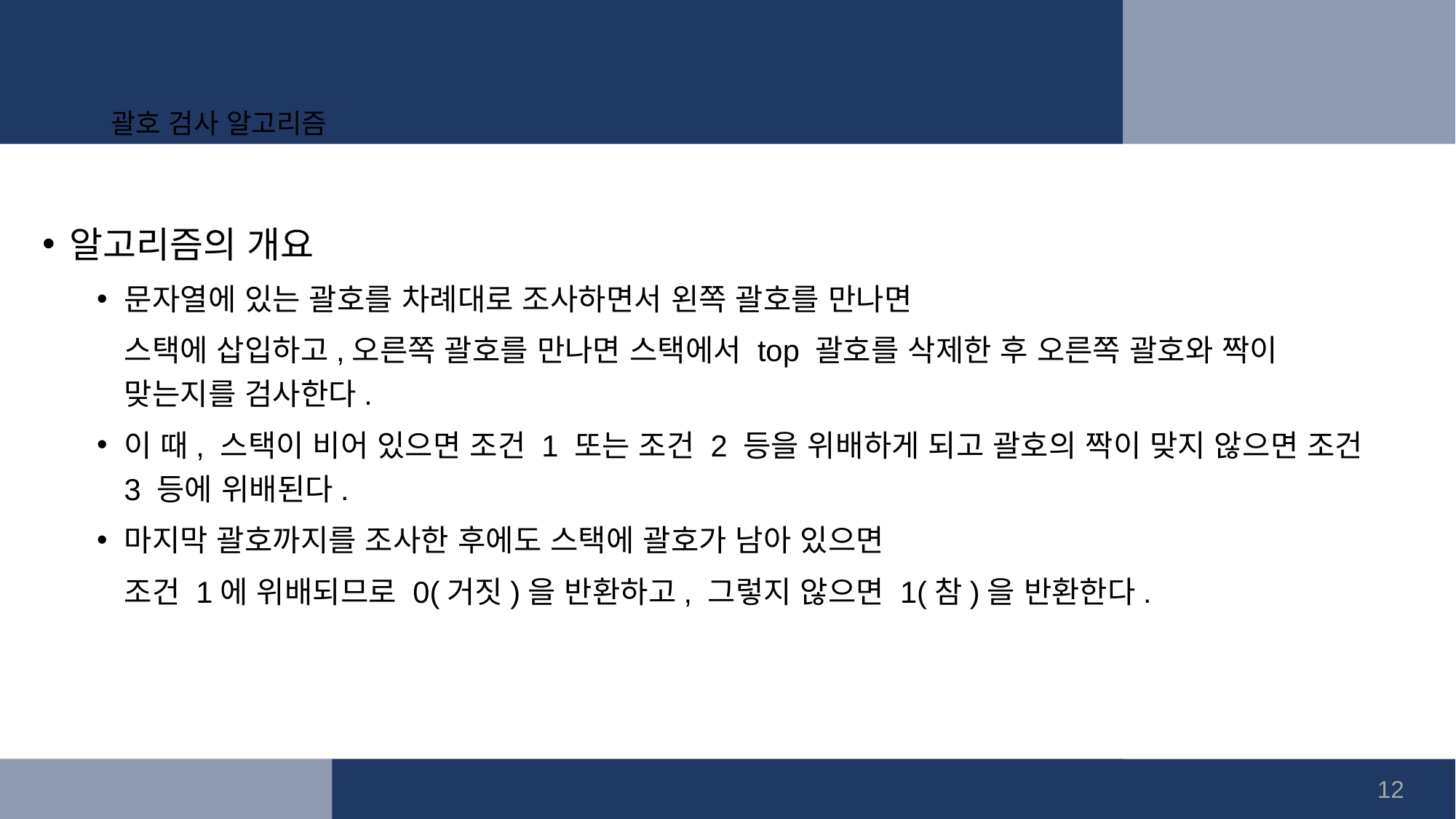

# 괄호 검사 알고리즘
알고리즘의 개요
문자열에 있는 괄호를 차례대로 조사하면서 왼쪽 괄호를 만나면
	스택에 삽입하고,오른쪽 괄호를 만나면 스택에서 top 괄호를 삭제한 후 오른쪽 괄호와 짝이 맞는지를 검사한다.
이 때, 스택이 비어 있으면 조건 1 또는 조건 2 등을 위배하게 되고 괄호의 짝이 맞지 않으면 조건 3 등에 위배된다.
마지막 괄호까지를 조사한 후에도 스택에 괄호가 남아 있으면
	조건 1에 위배되므로 0(거짓)을 반환하고, 그렇지 않으면 1(참)을 반환한다.

12